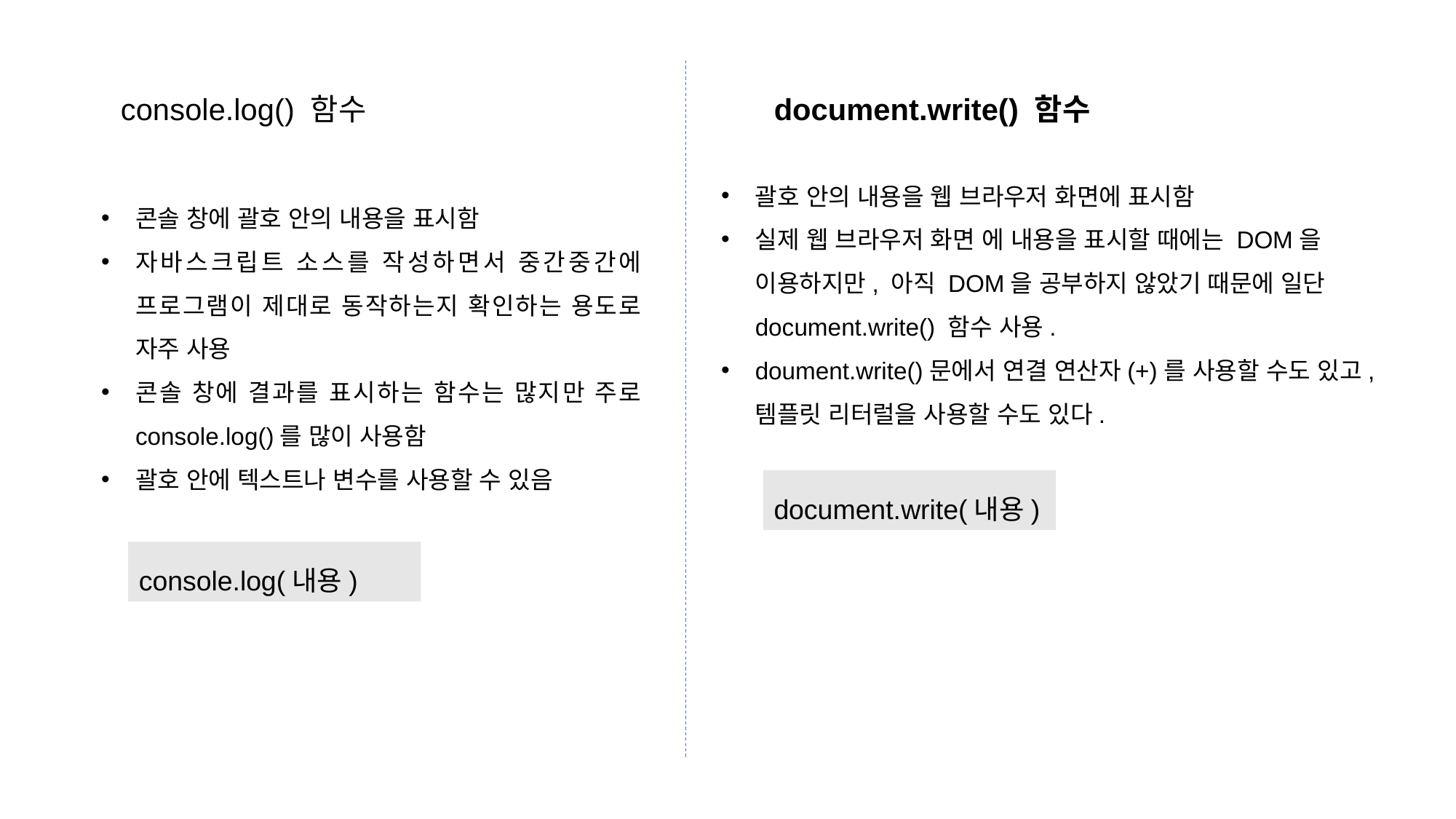

document.write() 함수
# console.log() 함수
괄호 안의 내용을 웹 브라우저 화면에 표시함
실제 웹 브라우저 화면 에 내용을 표시할 때에는 DOM을 이용하지만, 아직 DOM을 공부하지 않았기 때문에 일단 document.write() 함수 사용.
doument.write()문에서 연결 연산자(+)를 사용할 수도 있고, 템플릿 리터럴을 사용할 수도 있다.
콘솔 창에 괄호 안의 내용을 표시함
자바스크립트 소스를 작성하면서 중간중간에 프로그램이 제대로 동작하는지 확인하는 용도로 자주 사용
콘솔 창에 결과를 표시하는 함수는 많지만 주로 console.log()를 많이 사용함
괄호 안에 텍스트나 변수를 사용할 수 있음
document.write(내용)
console.log(내용)